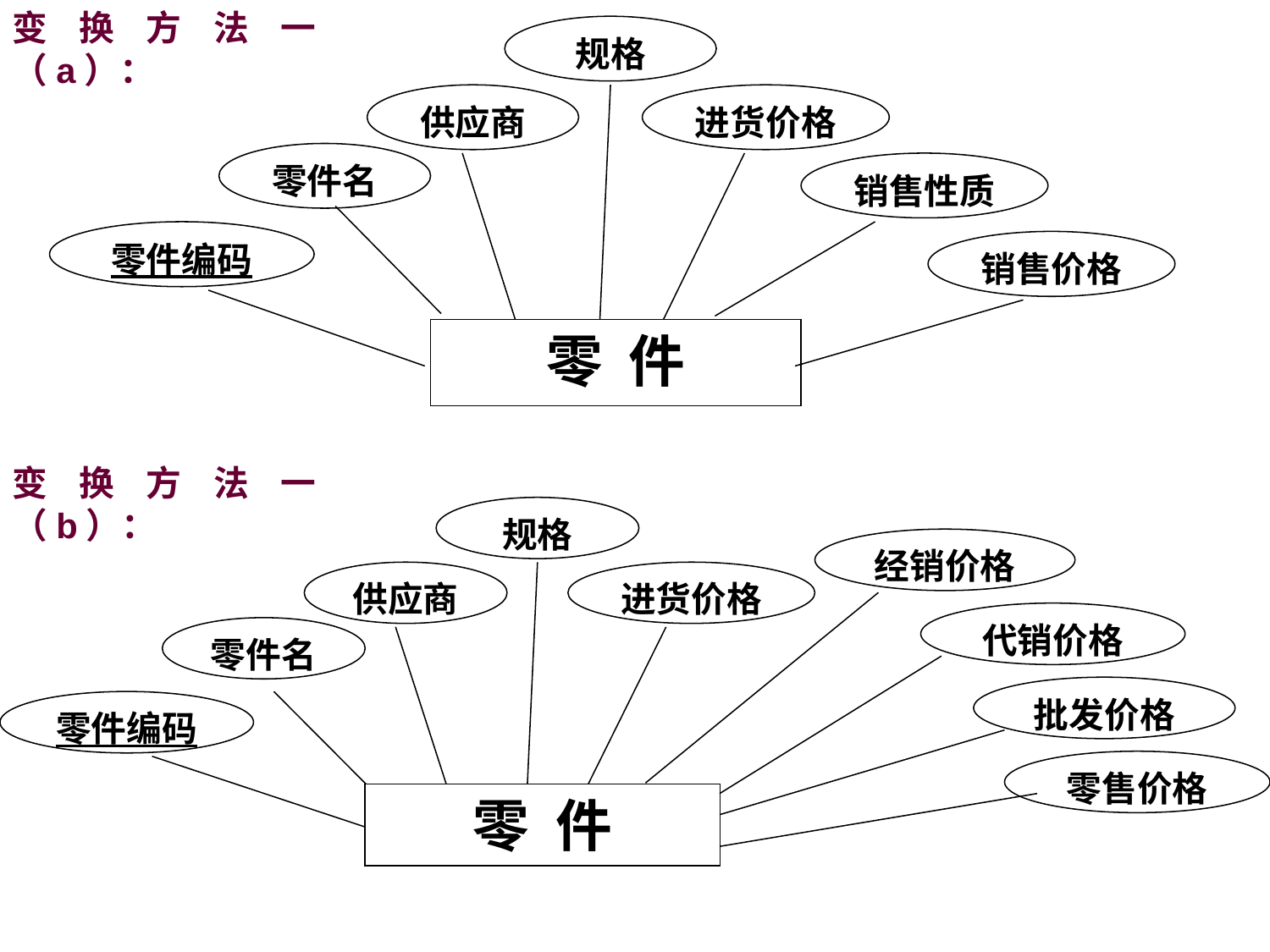

变换方法一（a）：
规格
供应商

进货价格
零件名

销售性质

零件编码

销售价格

零  件
变换方法一（b）：
规格
经销价格
供应商

进货价格

代销价格
零件名

批发价格
零件编码

零售价格

零  件